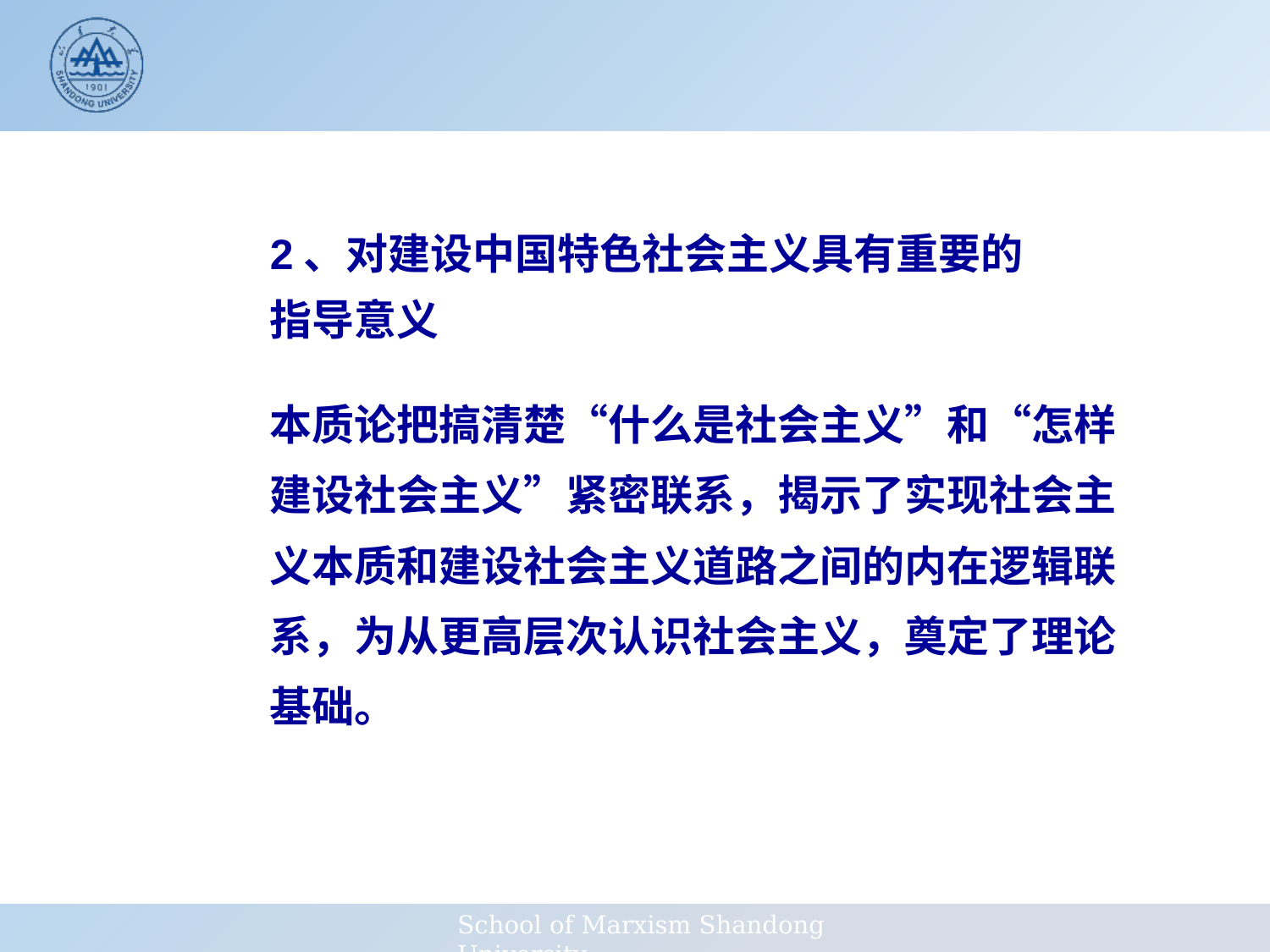

2、对建设中国特色社会主义具有重要的指导意义
本质论把搞清楚“什么是社会主义”和“怎样建设社会主义”紧密联系，揭示了实现社会主义本质和建设社会主义道路之间的内在逻辑联系，为从更高层次认识社会主义，奠定了理论基础。